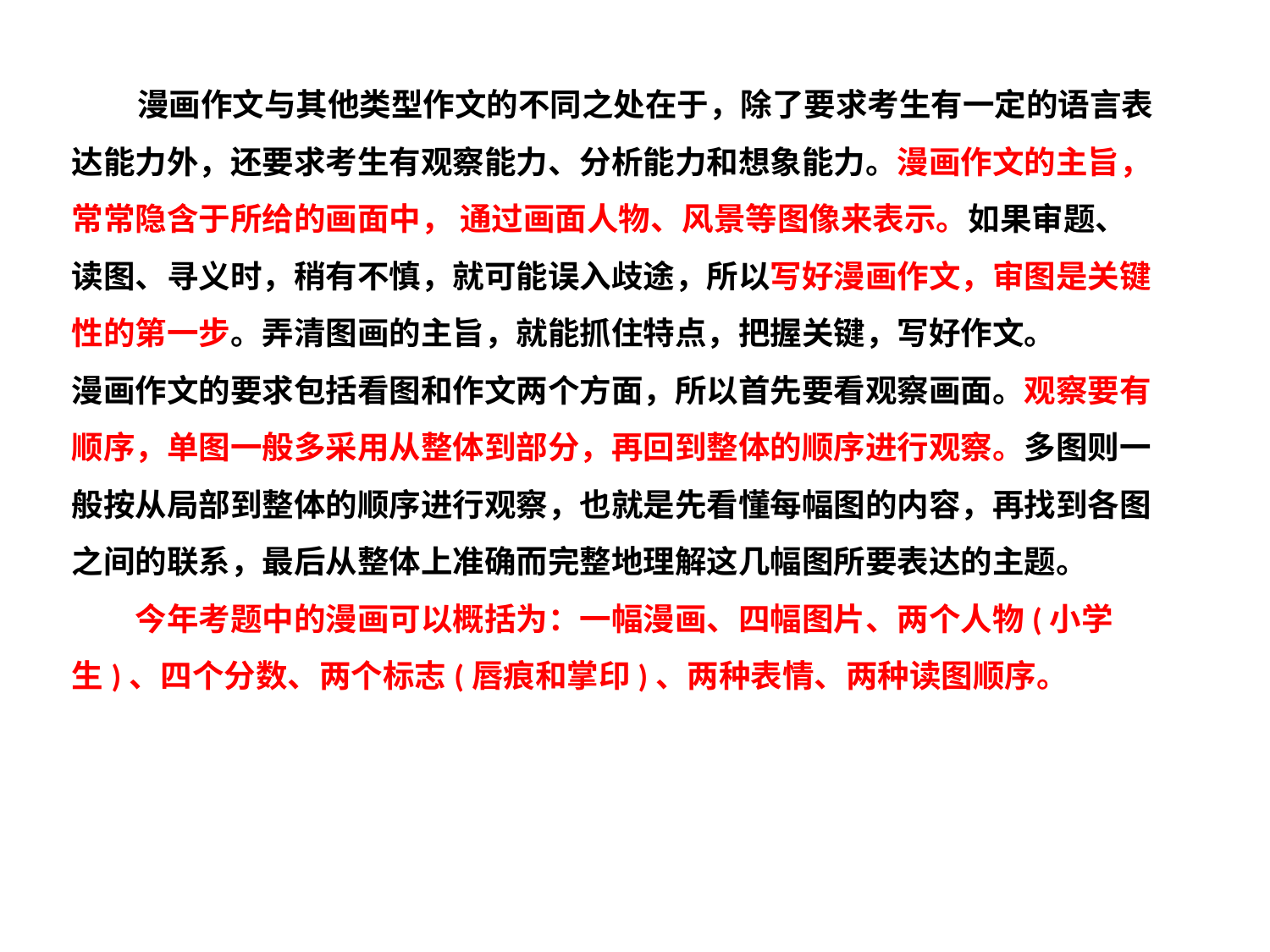

漫画作文与其他类型作文的不同之处在于，除了要求考生有一定的语言表达能力外，还要求考生有观察能力、分析能力和想象能力。漫画作文的主旨，常常隐含于所给的画面中， 通过画面人物、风景等图像来表示。如果审题、读图、寻义时，稍有不慎，就可能误入歧途，所以写好漫画作文，审图是关键性的第一步。弄清图画的主旨，就能抓住特点，把握关键，写好作文。
漫画作文的要求包括看图和作文两个方面，所以首先要看观察画面。观察要有顺序，单图一般多采用从整体到部分，再回到整体的顺序进行观察。多图则一般按从局部到整体的顺序进行观察，也就是先看懂每幅图的内容，再找到各图之间的联系，最后从整体上准确而完整地理解这几幅图所要表达的主题。
　　今年考题中的漫画可以概括为：一幅漫画、四幅图片、两个人物(小学生)、四个分数、两个标志(唇痕和掌印)、两种表情、两种读图顺序。